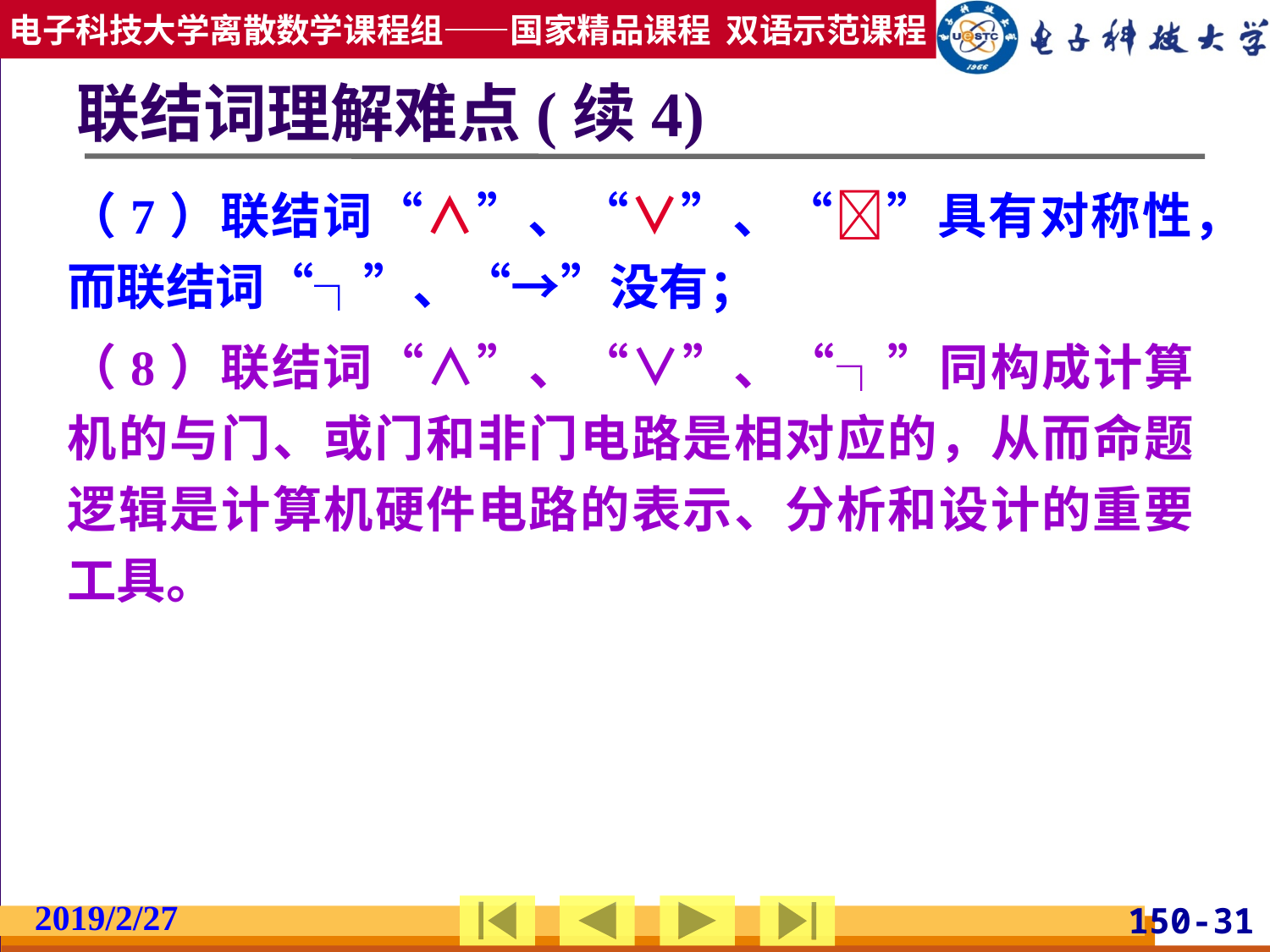

联结词理解难点(续4)
（7）联结词“∧”、“∨”、“↔”具有对称性，而联结词“┐”、“→”没有；
（8）联结词“∧”、“∨”、“┐”同构成计算机的与门、或门和非门电路是相对应的，从而命题逻辑是计算机硬件电路的表示、分析和设计的重要工具。
2019/2/27